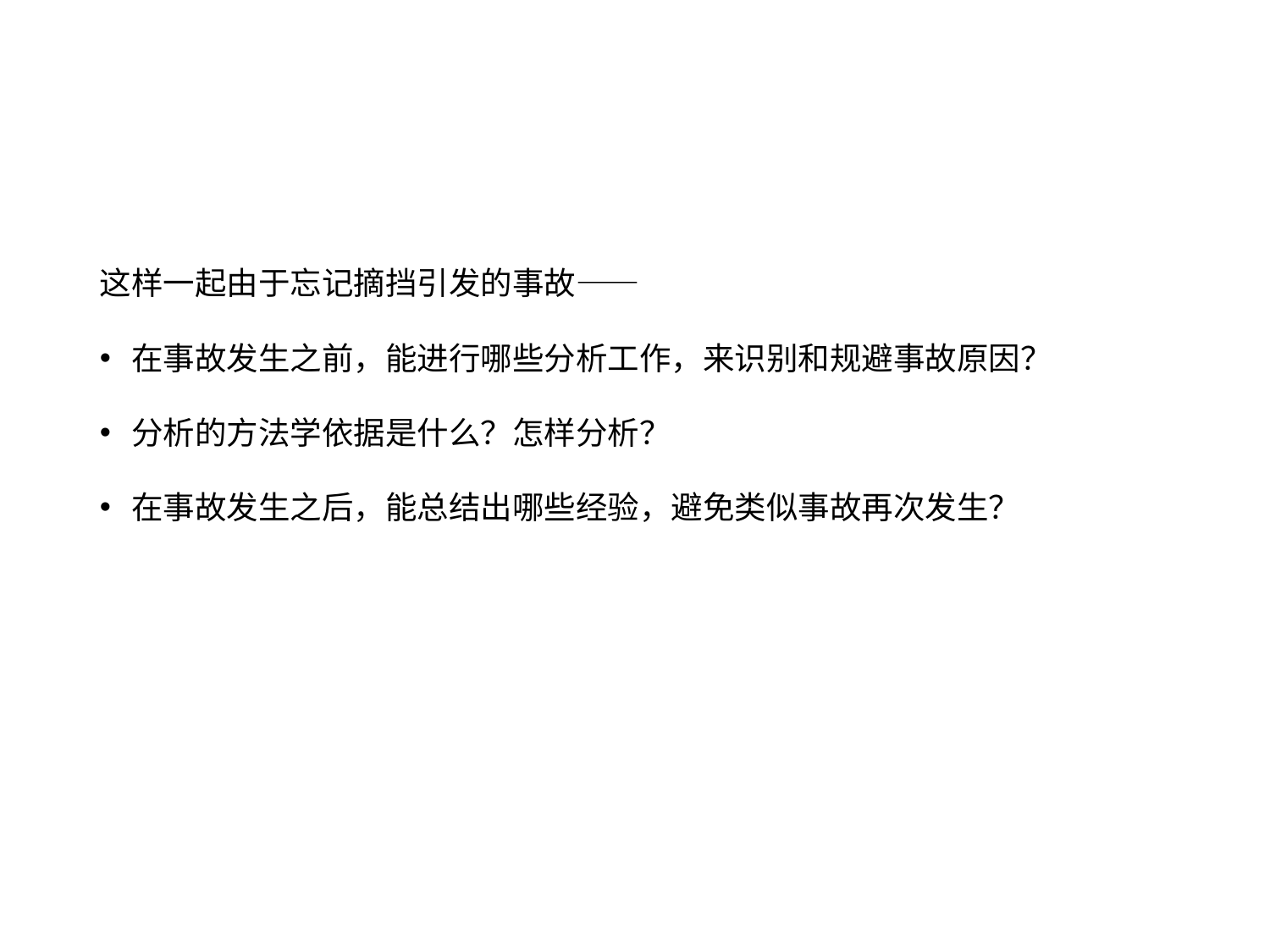

这样一起由于忘记摘挡引发的事故——
在事故发生之前，能进行哪些分析工作，来识别和规避事故原因？
分析的方法学依据是什么？怎样分析？
在事故发生之后，能总结出哪些经验，避免类似事故再次发生？